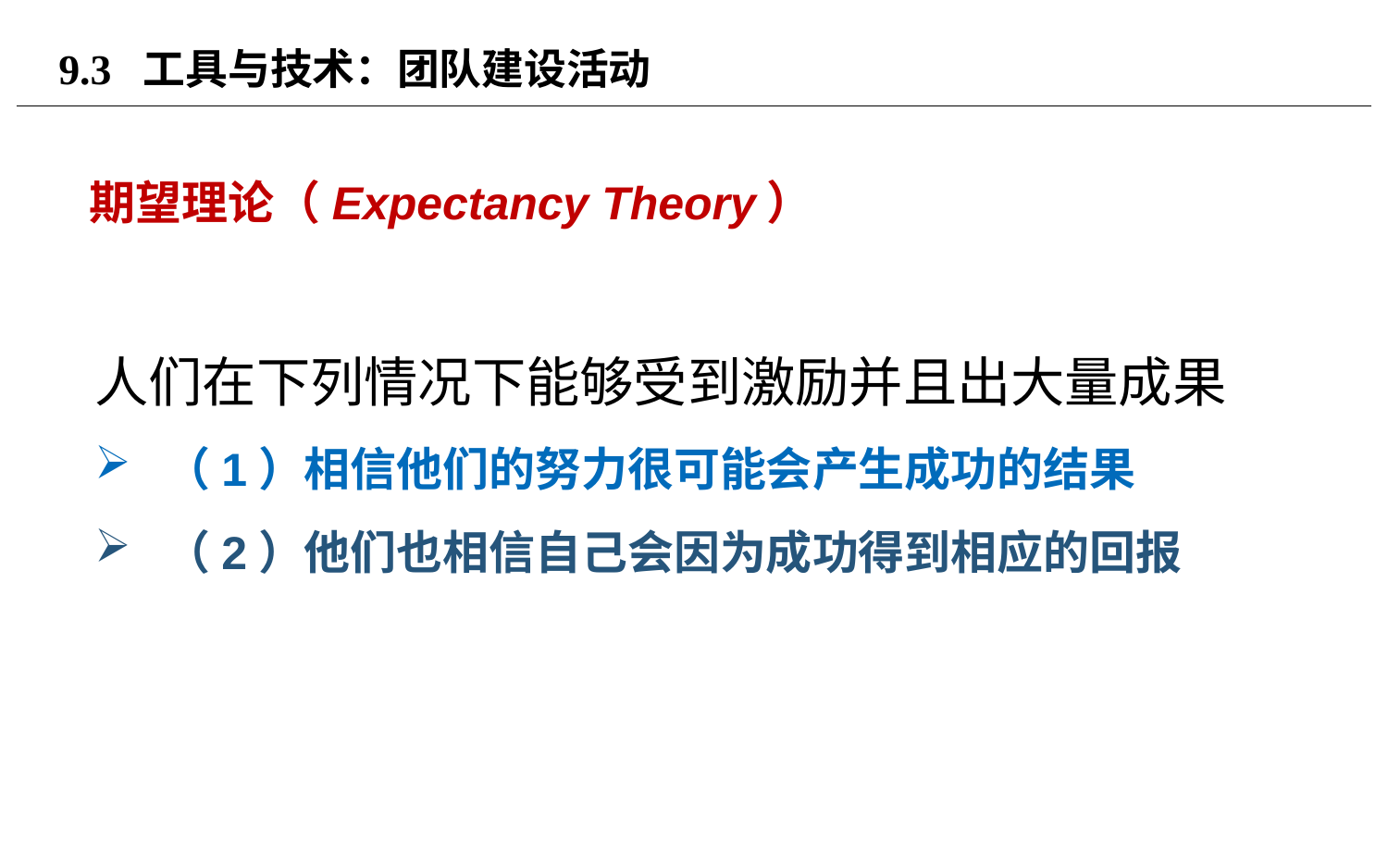

# 9.3  工具与技术：团队建设活动
期望理论（Expectancy Theory）
人们在下列情况下能够受到激励并且出大量成果
（1）相信他们的努力很可能会产生成功的结果
（2）他们也相信自己会因为成功得到相应的回报